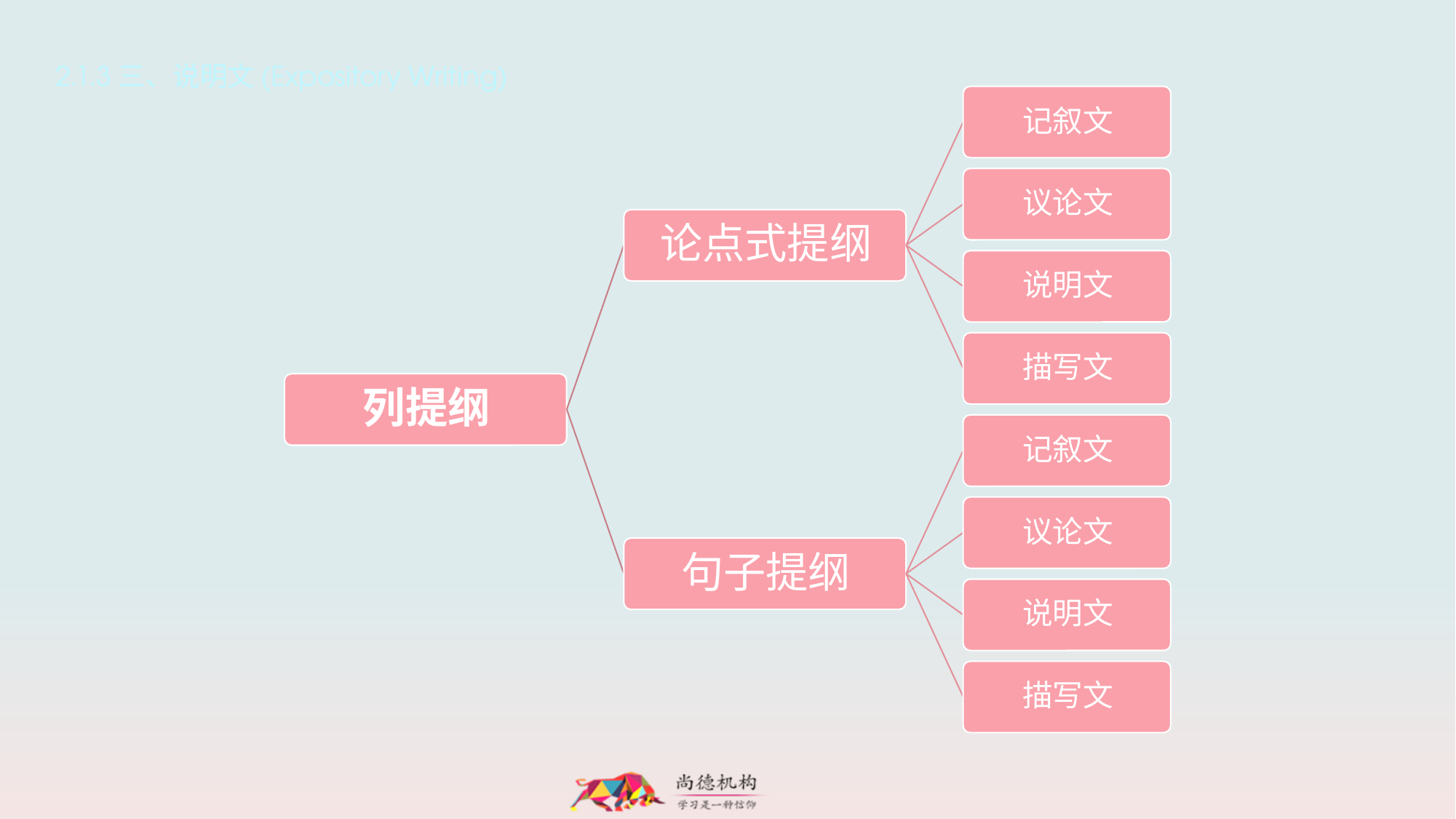

2.1.3三、说明文(Expository Writing)
列提纲

论点式提纲

记叙文

议论文

说明文

描写文

句子提纲

记叙文

议论文

说明文

描写文